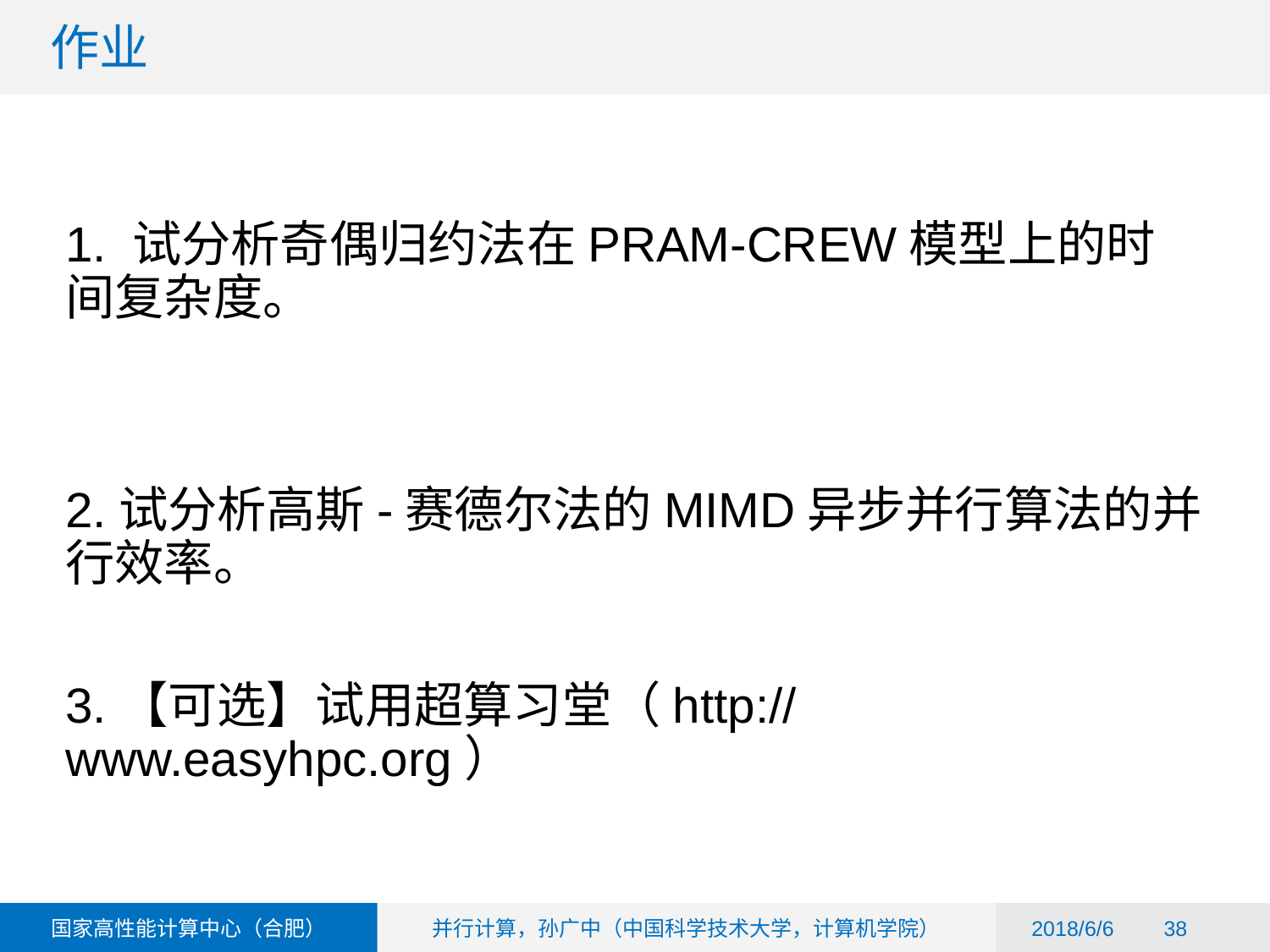

# 作业

1. 试分析奇偶归约法在PRAM-CREW模型上的时间复杂度。

2.试分析高斯-赛德尔法的MIMD异步并行算法的并行效率。

3.【可选】试用超算习堂（http://www.easyhpc.org）
2018/6/6
38